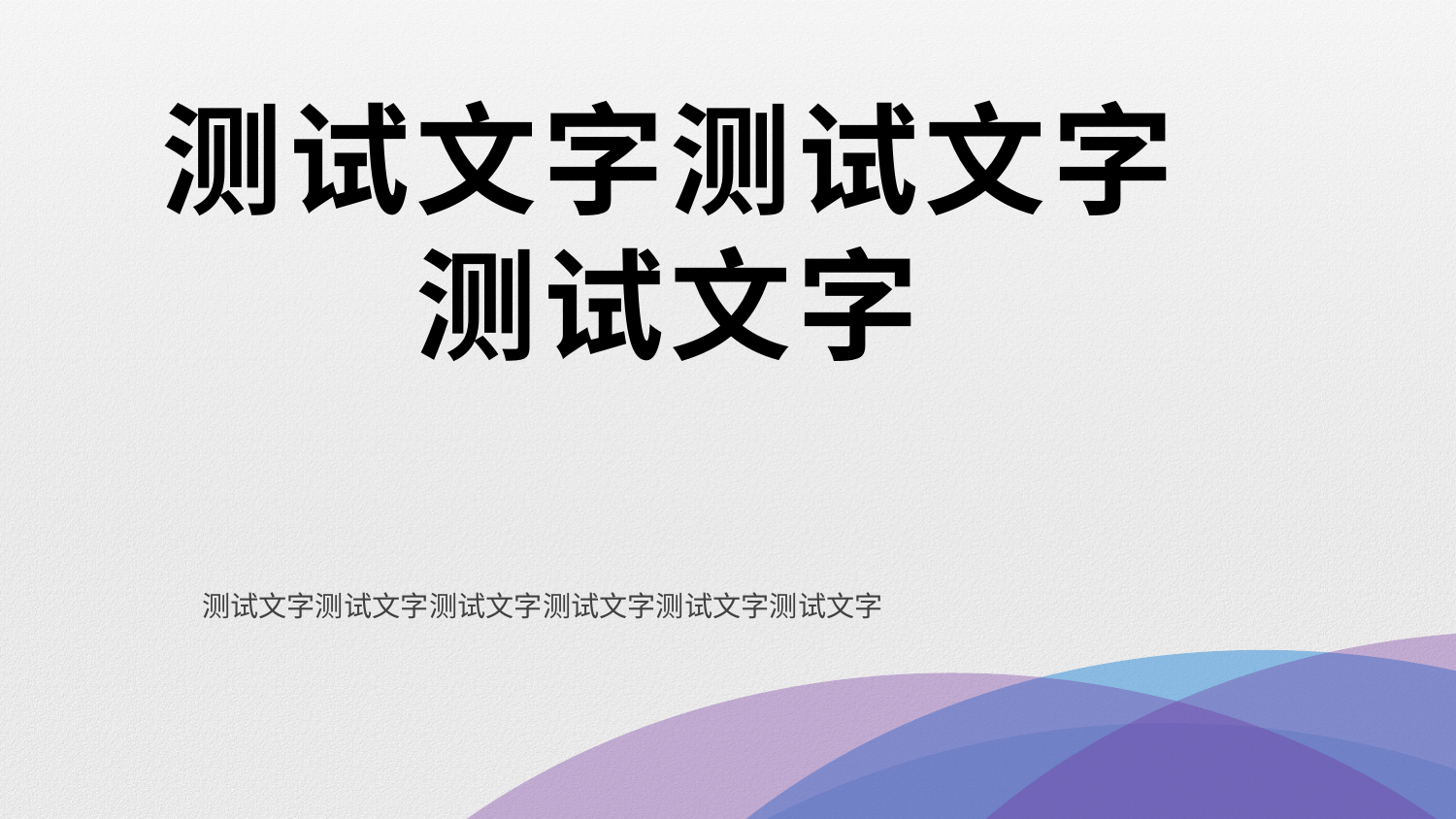

测试文字测试文字
测试文字
测试文字测试文字测试文字测试文字测试文字测试文字